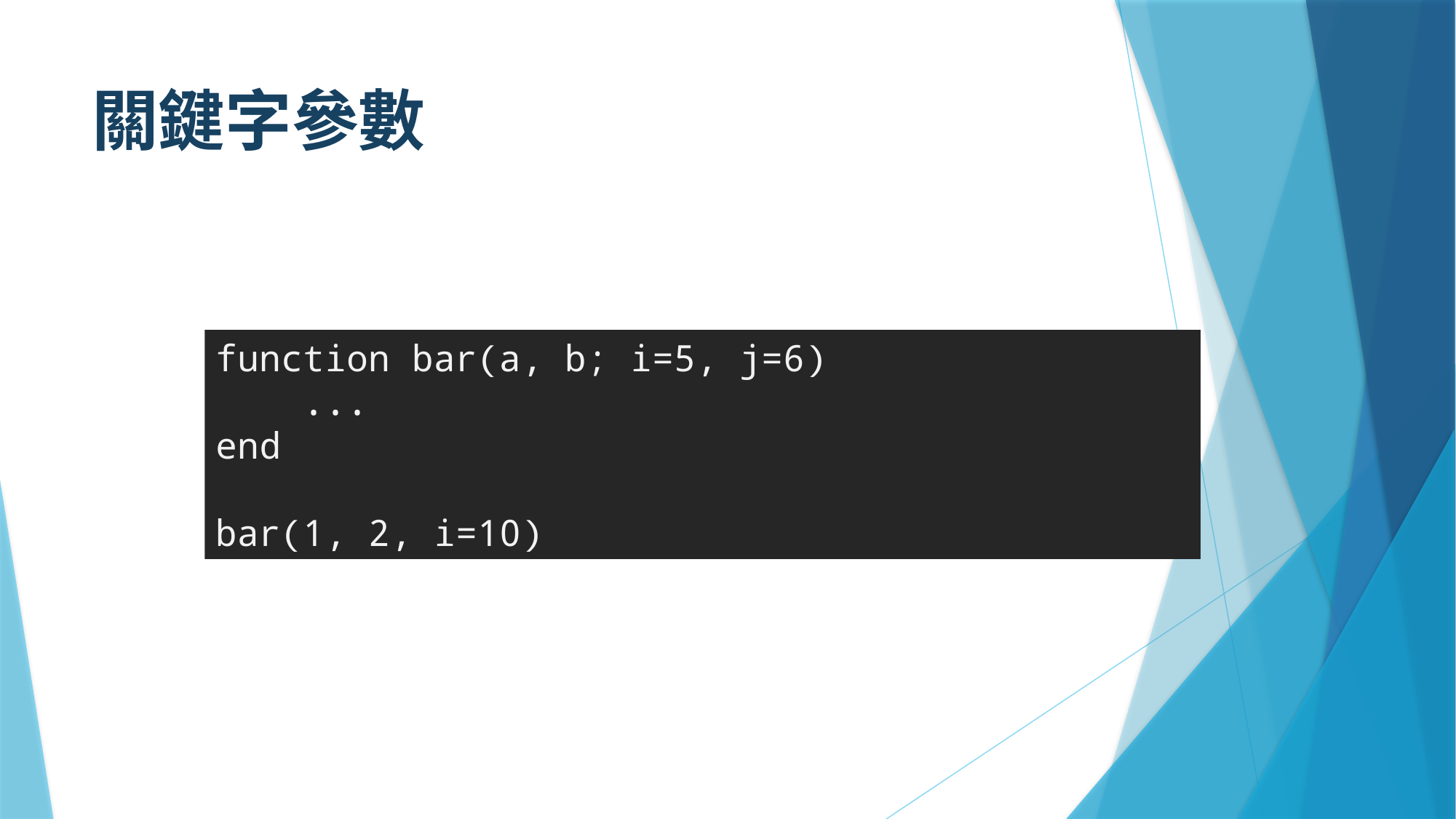

# 關鍵字參數

function bar(a, b; i=5, j=6)
    ...
end

bar(1, 2, i=10)